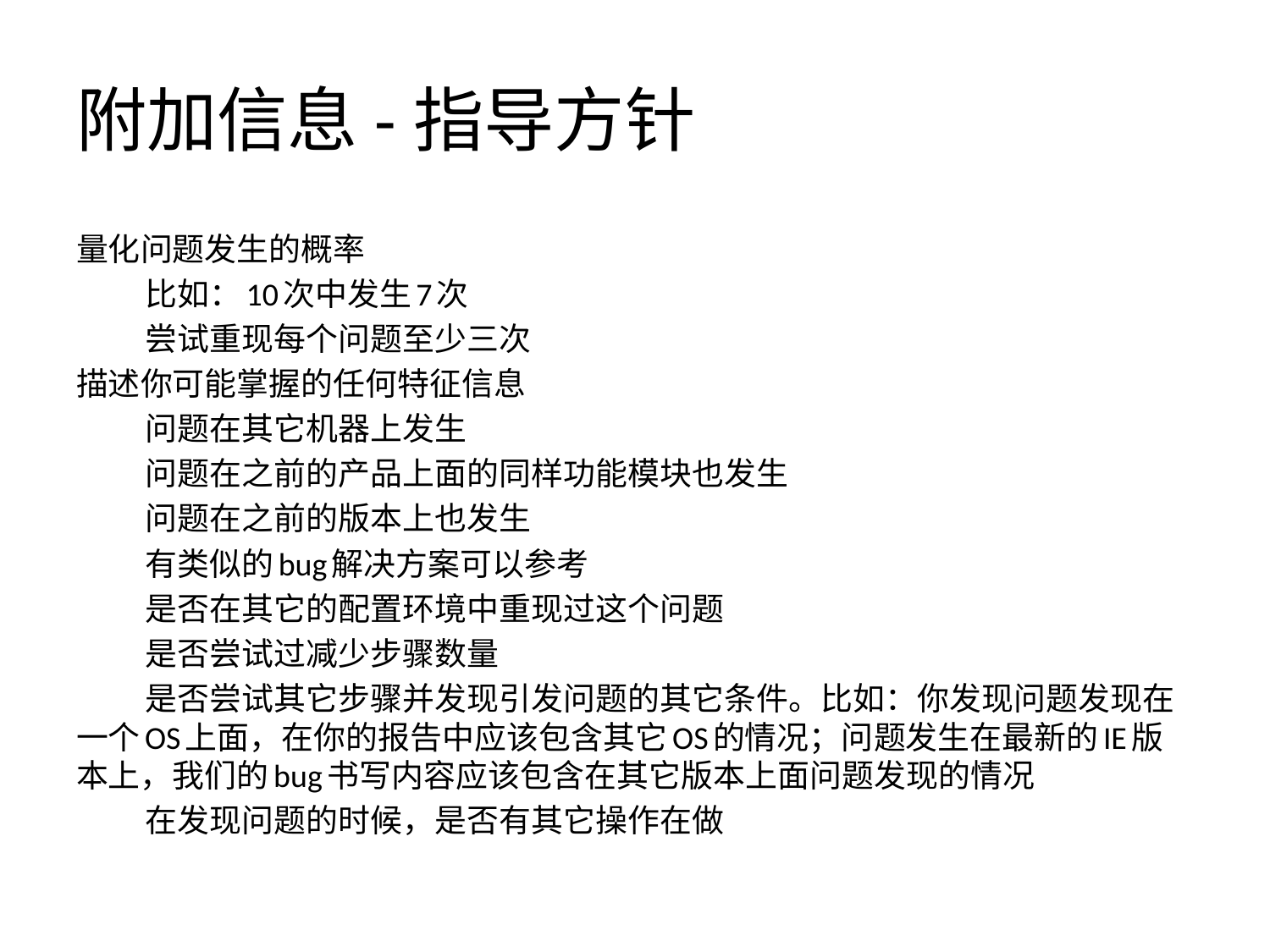

# 附加信息-指导方针
量化问题发生的概率
         比如：10次中发生7次
         尝试重现每个问题至少三次
描述你可能掌握的任何特征信息
         问题在其它机器上发生
         问题在之前的产品上面的同样功能模块也发生
         问题在之前的版本上也发生
         有类似的bug解决方案可以参考
         是否在其它的配置环境中重现过这个问题
         是否尝试过减少步骤数量
         是否尝试其它步骤并发现引发问题的其它条件。比如：你发现问题发现在一个OS上面，在你的报告中应该包含其它OS的情况；问题发生在最新的IE版本上，我们的bug书写内容应该包含在其它版本上面问题发现的情况
         在发现问题的时候，是否有其它操作在做